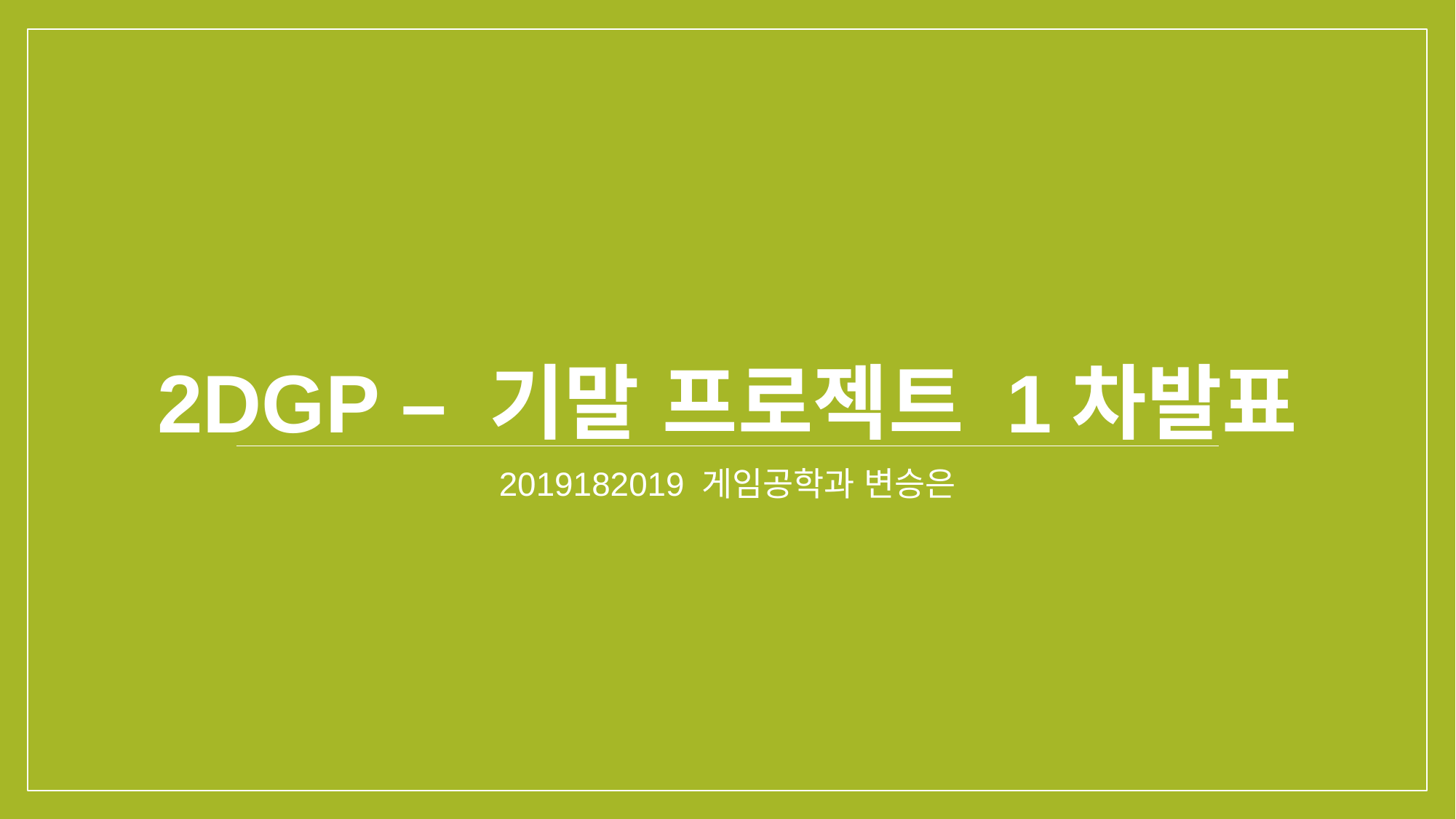

# 2dgp – 기말 프로젝트 1차발표
2019182019 게임공학과 변승은